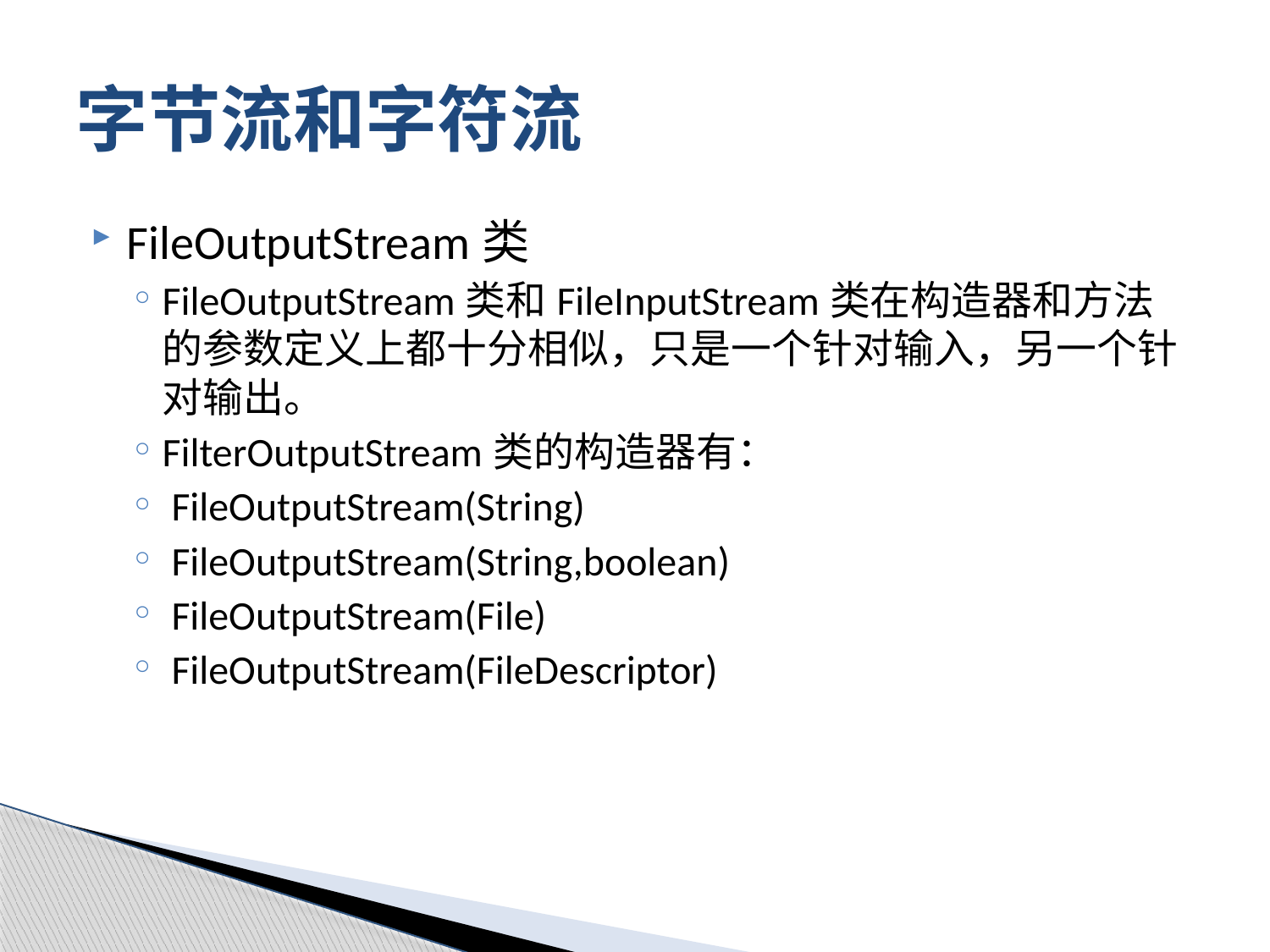

# 字节流和字符流
FileOutputStream类
FileOutputStream类和FileInputStream类在构造器和方法的参数定义上都十分相似，只是一个针对输入，另一个针对输出。
FilterOutputStream类的构造器有：
 FileOutputStream(String)
 FileOutputStream(String,boolean)
 FileOutputStream(File)
 FileOutputStream(FileDescriptor)